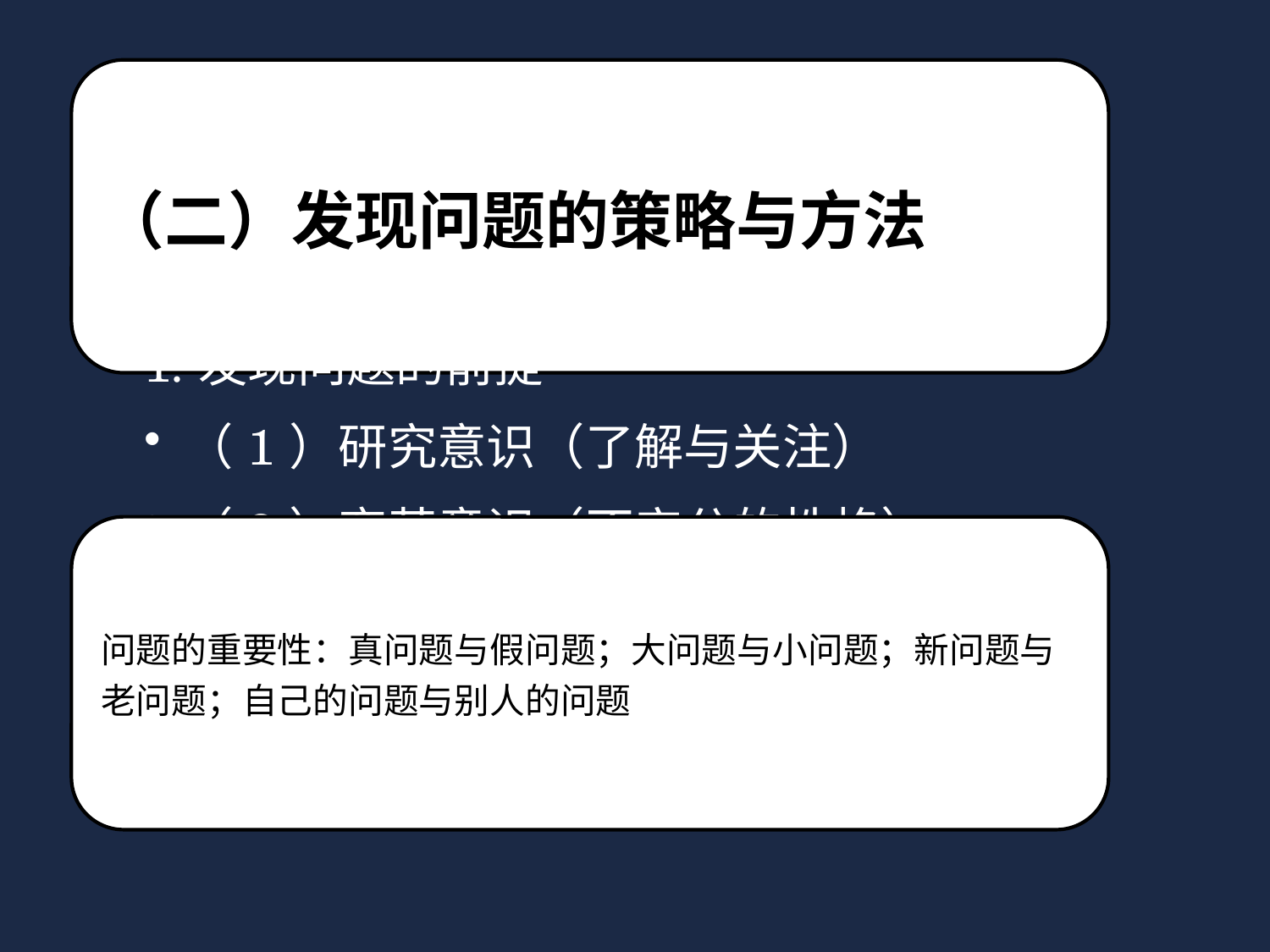

（二）发现问题的策略与方法
问题的重要性：真问题与假问题；大问题与小问题；新问题与老问题；自己的问题与别人的问题
1.发现问题的前提
（1）研究意识（了解与关注）
（2）变革意识（不安分的性格）